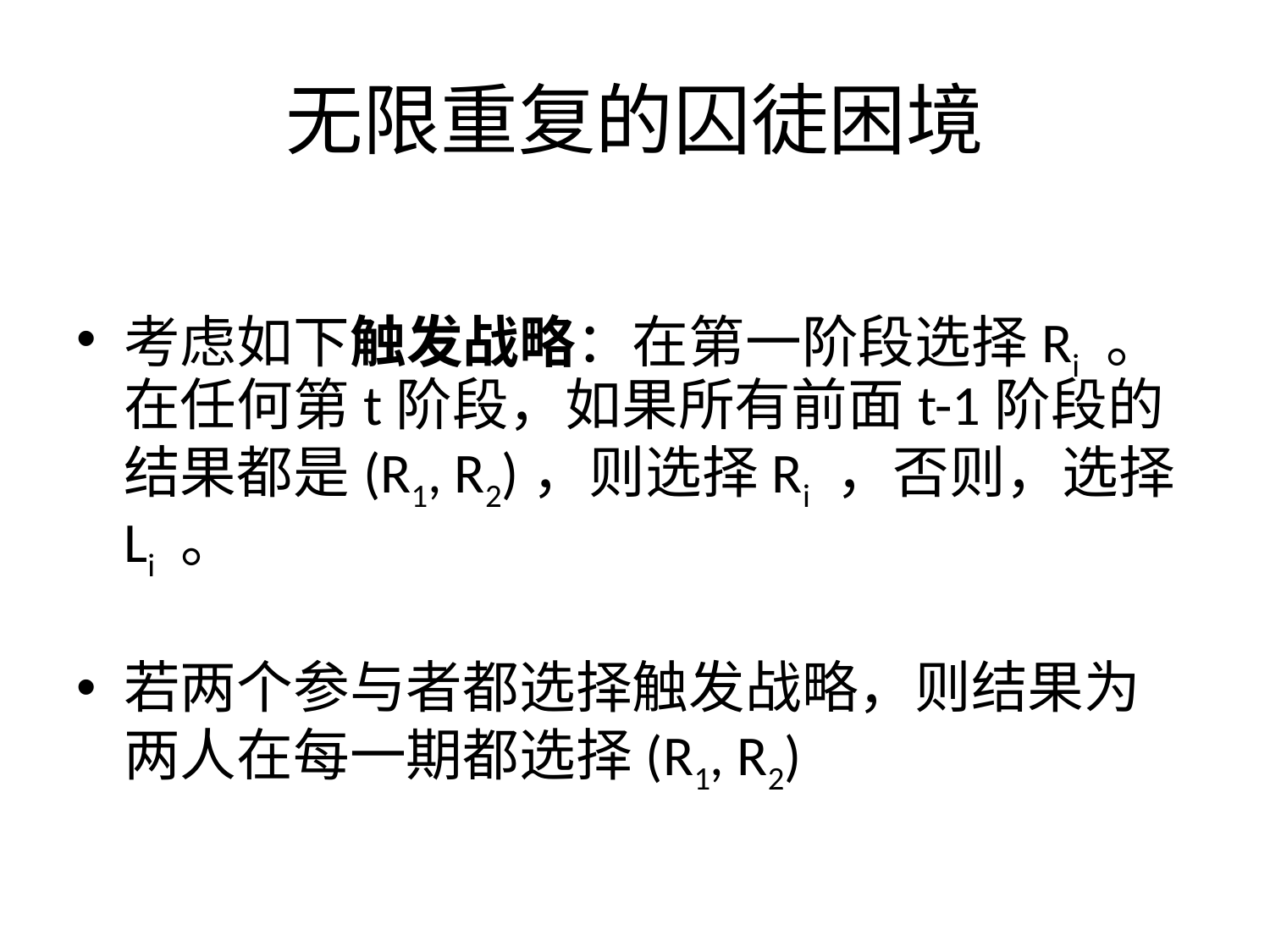

无限重复的囚徒困境

考虑如下触发战略：在第一阶段选择Ri 。在任何第t阶段，如果所有前面t-1阶段的结果都是(R1, R2)，则选择Ri ，否则，选择Li 。

若两个参与者都选择触发战略，则结果为两人在每一期都选择(R1, R2)